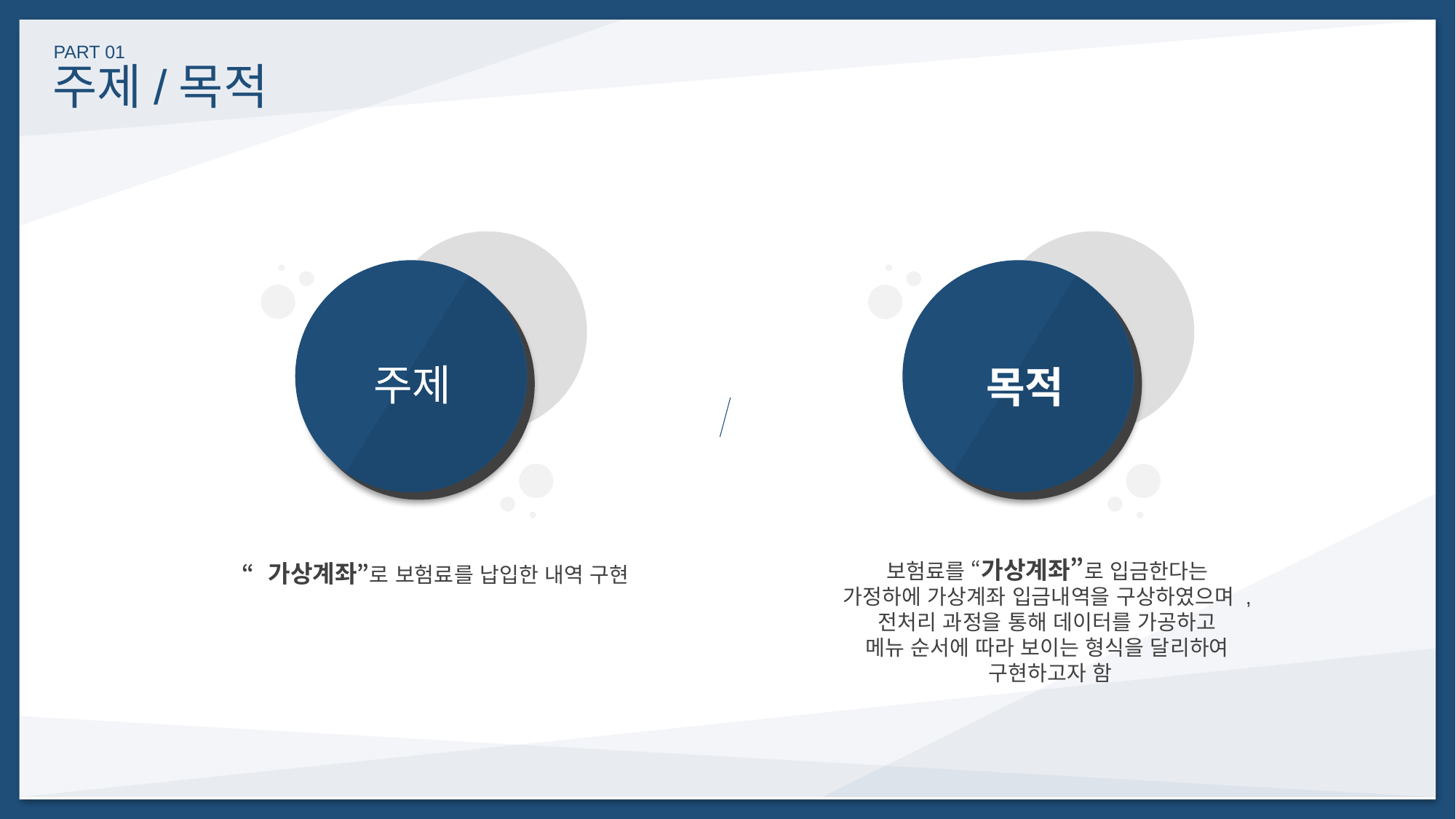

PART 01
주제/목적

목적

주제

보험료를 “가상계좌”로 입금한다는
가정하에 가상계좌 입금내역을 구상하였으며 ,
전처리 과정을 통해 데이터를 가공하고
메뉴 순서에 따라 보이는 형식을 달리하여
구현하고자 함

“가상계좌”로 보험료를 납입한 내역 구현